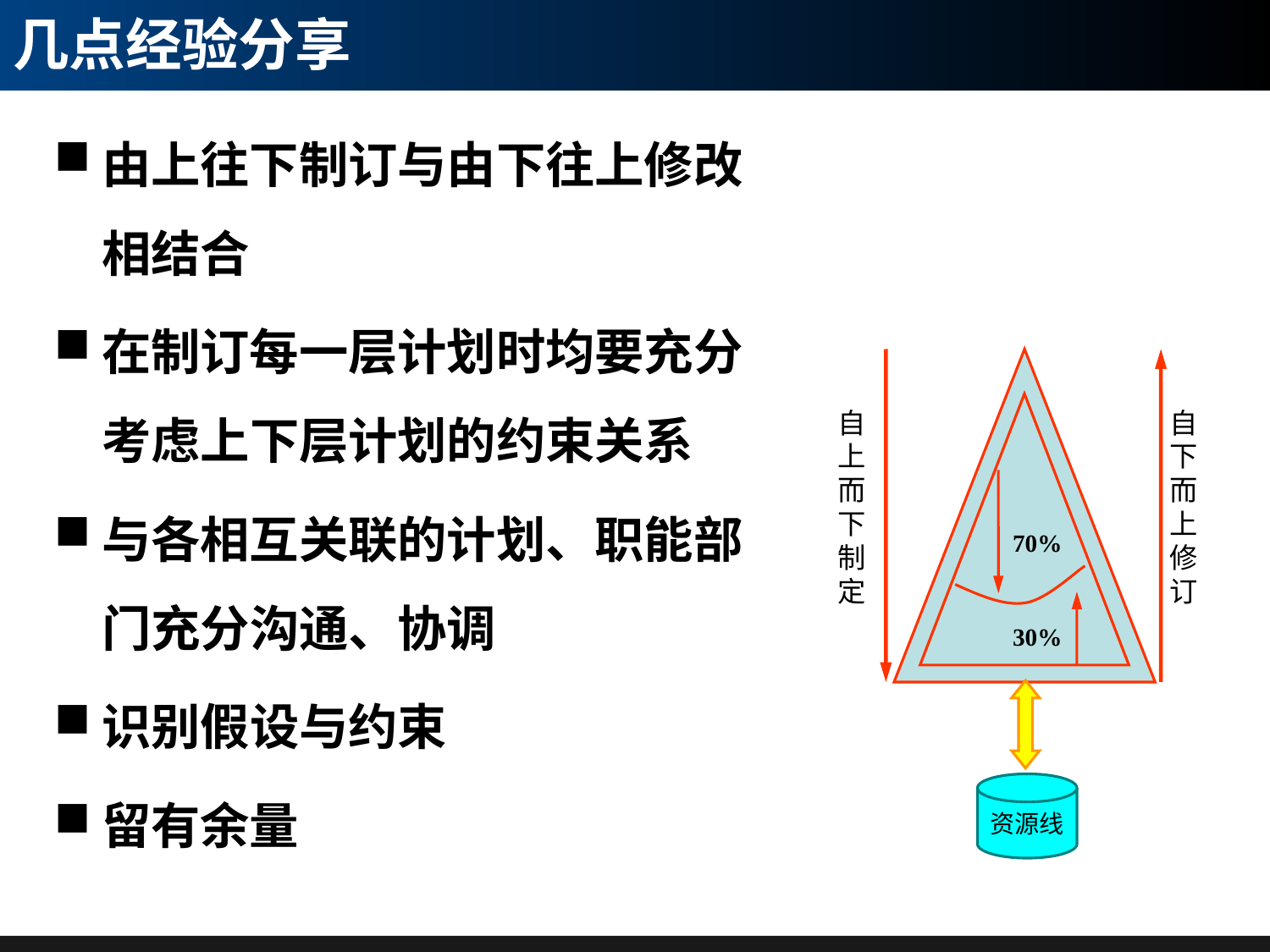

# 几点经验分享
由上往下制订与由下往上修改相结合
在制订每一层计划时均要充分考虑上下层计划的约束关系
与各相互关联的计划、职能部门充分沟通、协调
识别假设与约束
留有余量

自上而下制定
自下而上修订

70%

30%

资源线